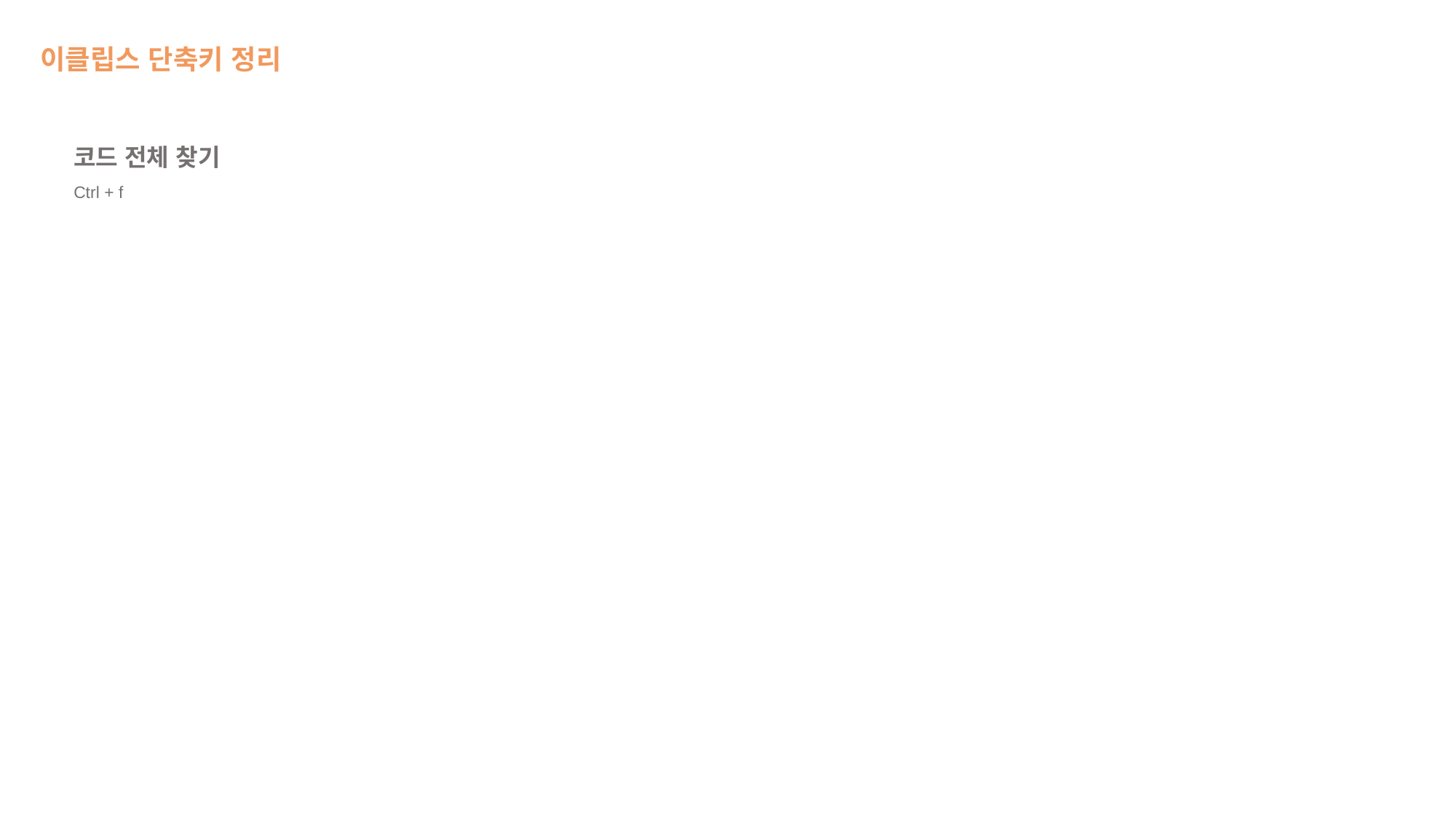

이클립스 단축키 정리
코드 전체 찾기
Ctrl + f